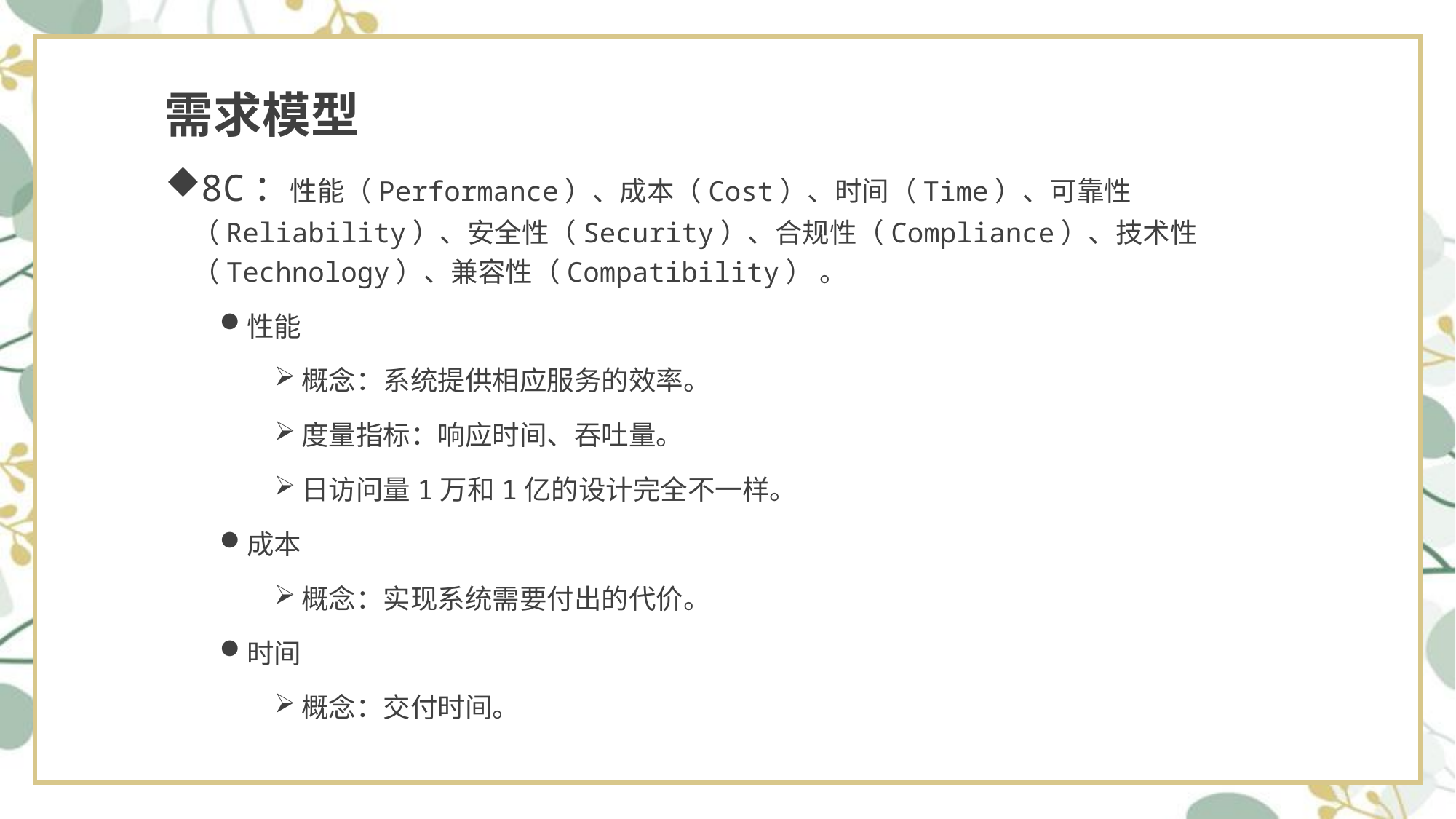

# 需求模型
8C：性能（Performance）、成本（Cost）、时间（Time）、可靠性（Reliability）、安全性（Security）、合规性（Compliance）、技术性（Technology）、兼容性（Compatibility） 。
性能
概念：系统提供相应服务的效率。
度量指标：响应时间、吞吐量。
日访问量1万和1亿的设计完全不一样。
成本
概念：实现系统需要付出的代价。
时间
概念：交付时间。